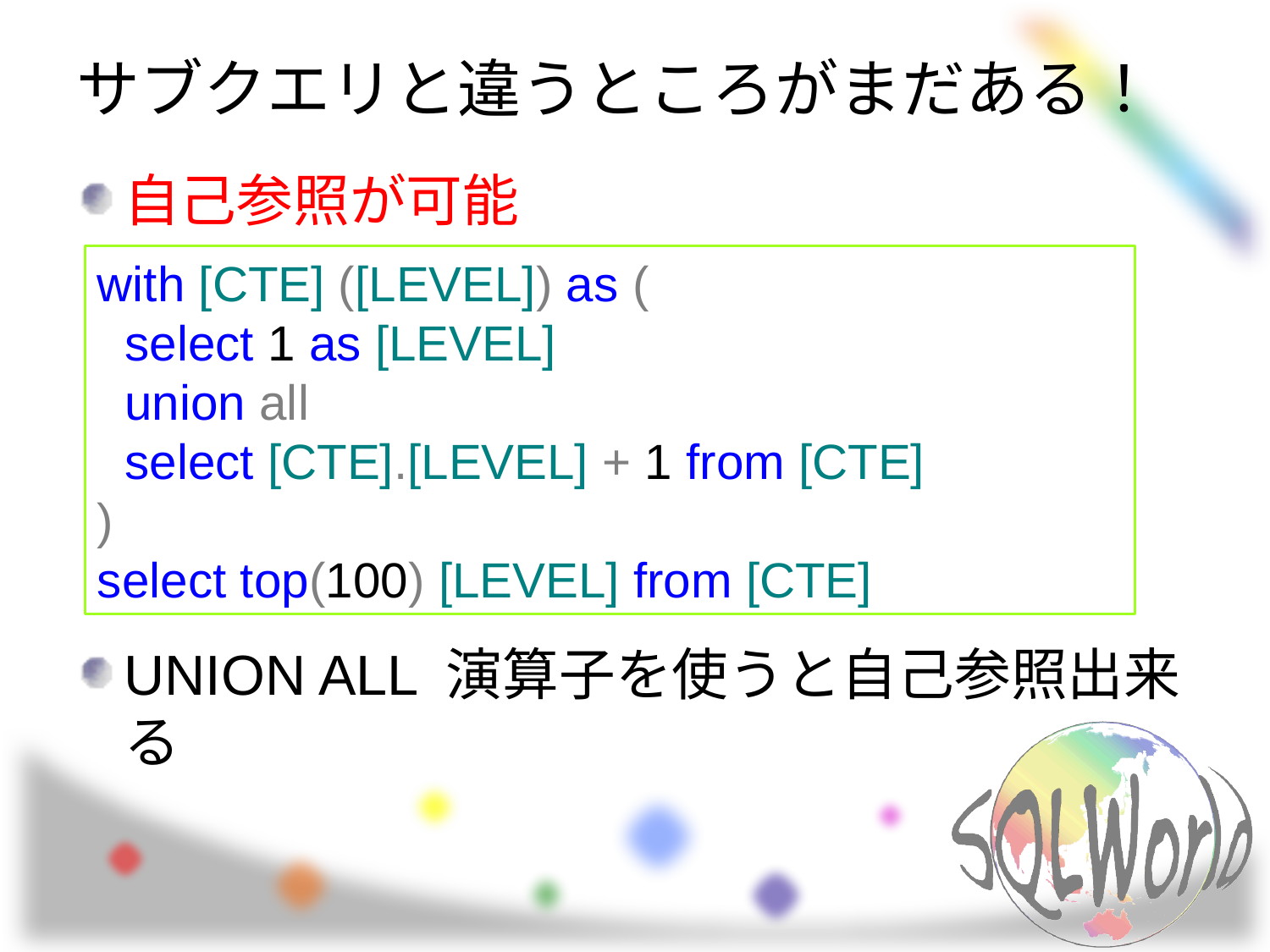

# サブクエリと違うところがまだある！
自己参照が可能

UNION ALL 演算子を使うと自己参照出来る

with [CTE] ([LEVEL]) as (
  select 1 as [LEVEL]
  union all
  select [CTE].[LEVEL] + 1 from [CTE]
)
select top(100) [LEVEL] from [CTE]